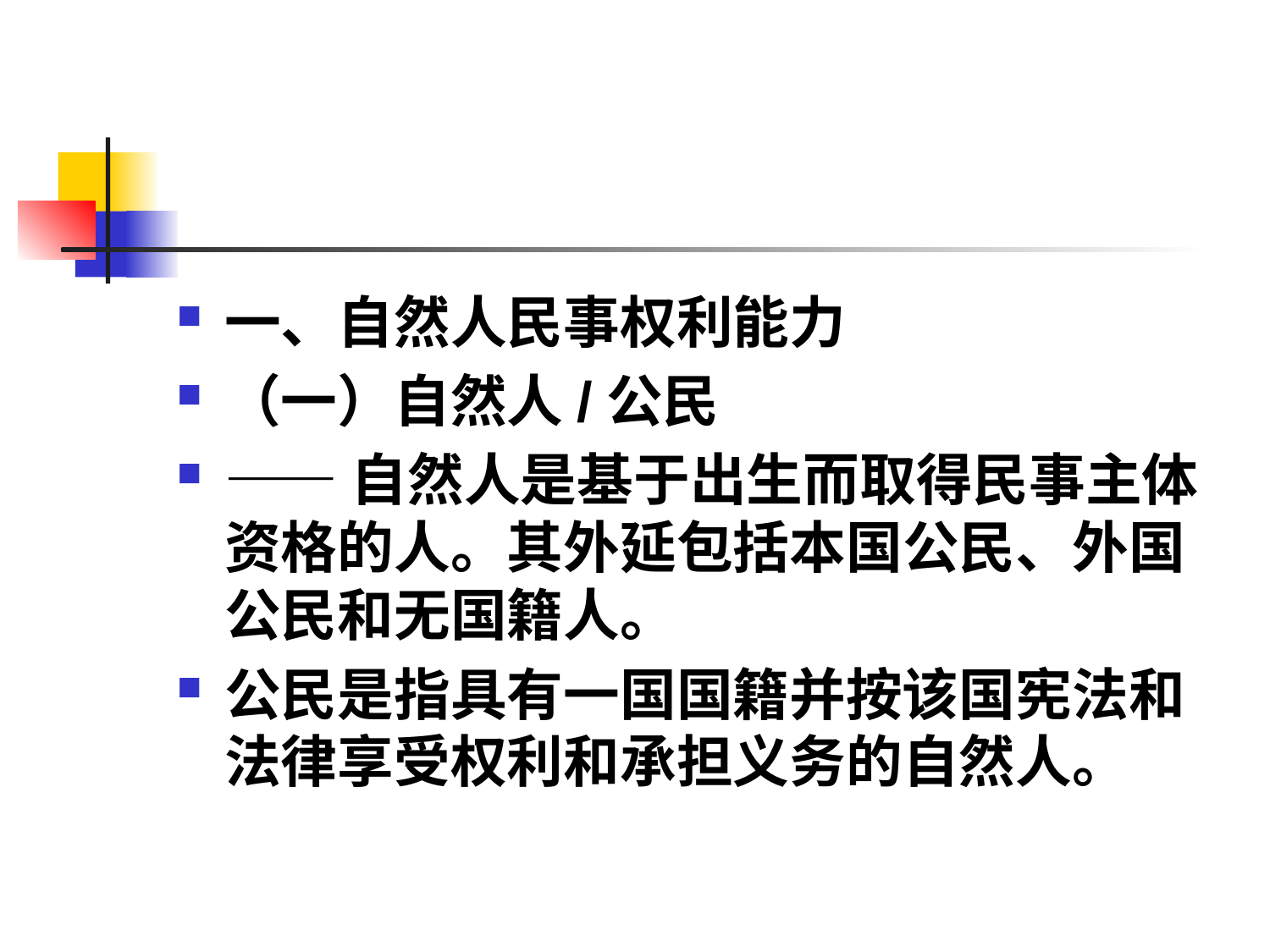

#
一、自然人民事权利能力
（一）自然人/公民
——自然人是基于出生而取得民事主体资格的人。其外延包括本国公民、外国公民和无国籍人。
公民是指具有一国国籍并按该国宪法和法律享受权利和承担义务的自然人。